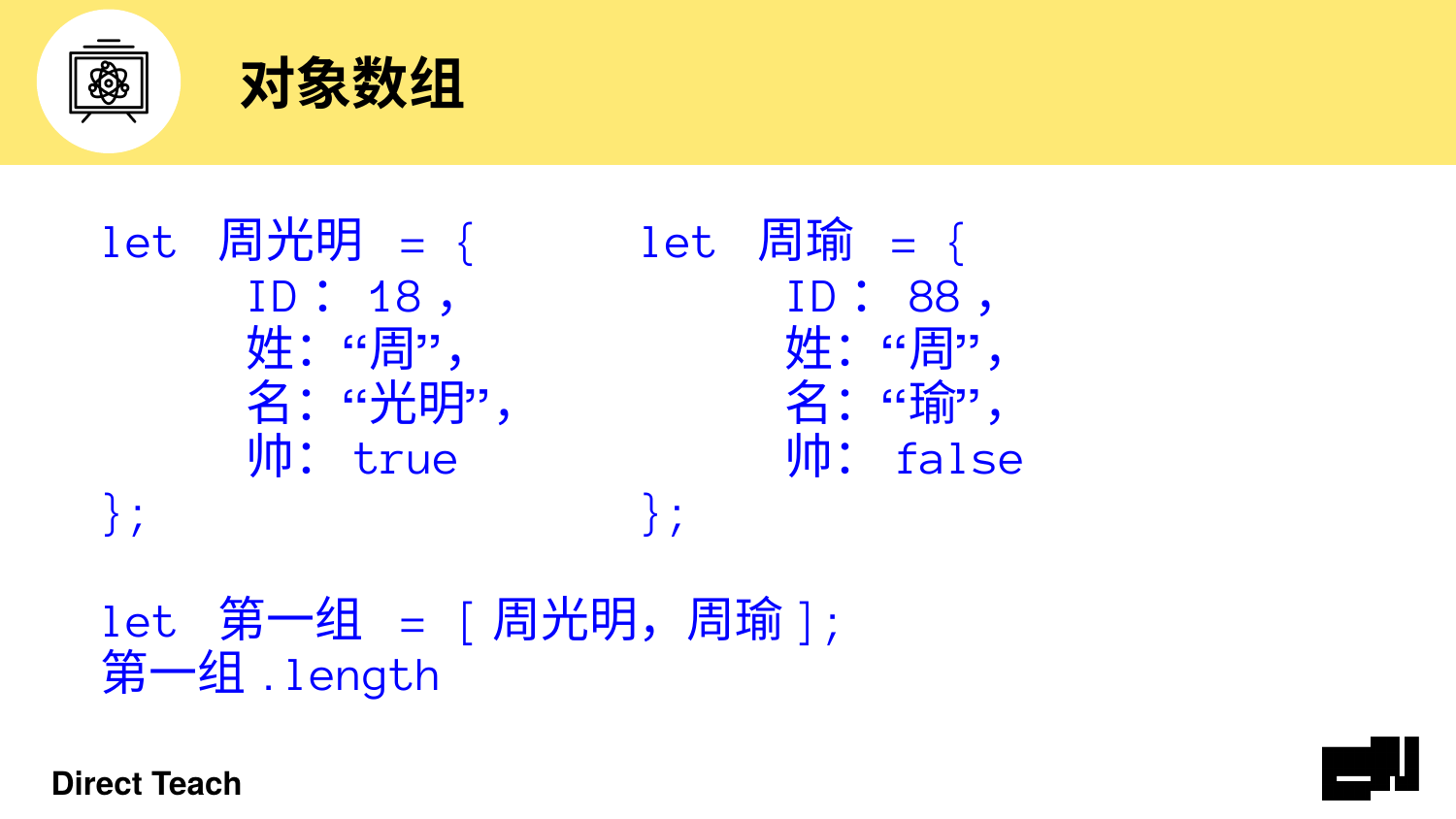

# 对象数组
let 周光明 = {
	ID：18，
	姓：“周”，
	名：“光明”，
	帅：true
};

let 第一组 = [周光明，周瑜];
第一组.length
let 周瑜 = {
	ID：88，
	姓：“周”，
	名：“瑜”，
	帅：false
};